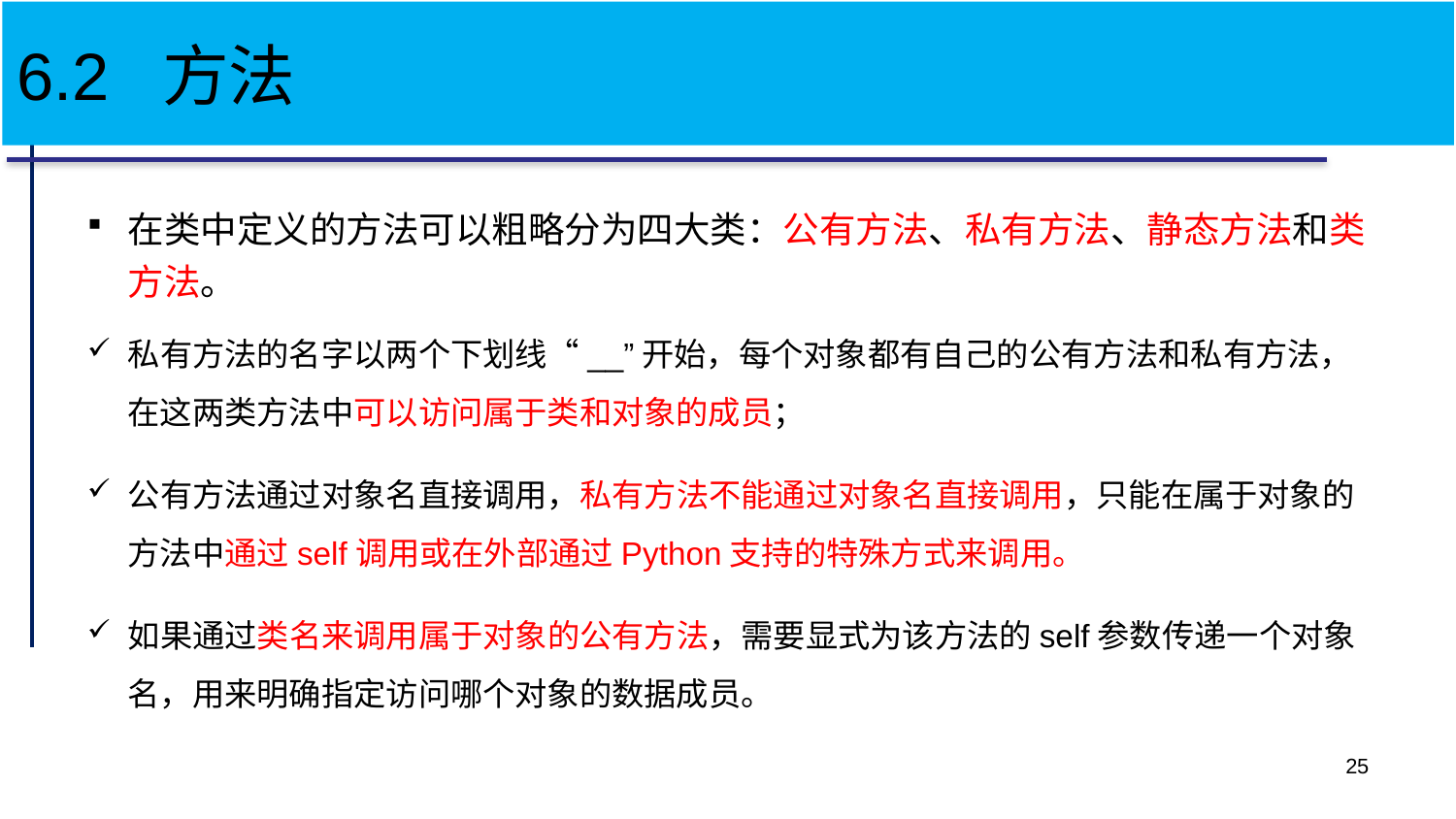

# 6.2  方法
在类中定义的方法可以粗略分为四大类：公有方法、私有方法、静态方法和类方法。
私有方法的名字以两个下划线“__”开始，每个对象都有自己的公有方法和私有方法，在这两类方法中可以访问属于类和对象的成员；
公有方法通过对象名直接调用，私有方法不能通过对象名直接调用，只能在属于对象的方法中通过self调用或在外部通过Python支持的特殊方式来调用。
如果通过类名来调用属于对象的公有方法，需要显式为该方法的self参数传递一个对象名，用来明确指定访问哪个对象的数据成员。
25